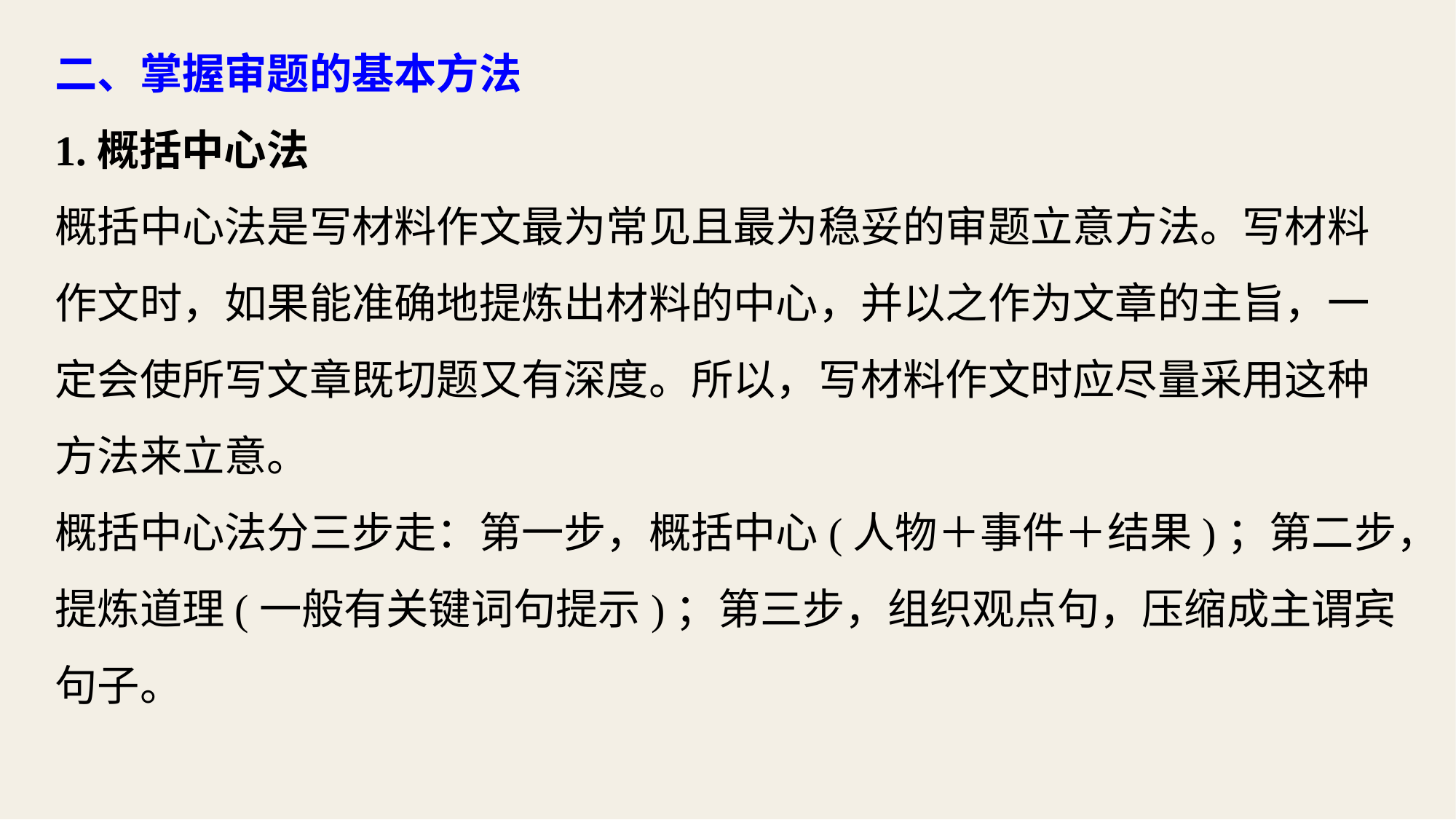

二、掌握审题的基本方法
1.概括中心法
概括中心法是写材料作文最为常见且最为稳妥的审题立意方法。写材料作文时，如果能准确地提炼出材料的中心，并以之作为文章的主旨，一定会使所写文章既切题又有深度。所以，写材料作文时应尽量采用这种方法来立意。
概括中心法分三步走：第一步，概括中心(人物＋事件＋结果)；第二步，提炼道理(一般有关键词句提示)；第三步，组织观点句，压缩成主谓宾句子。